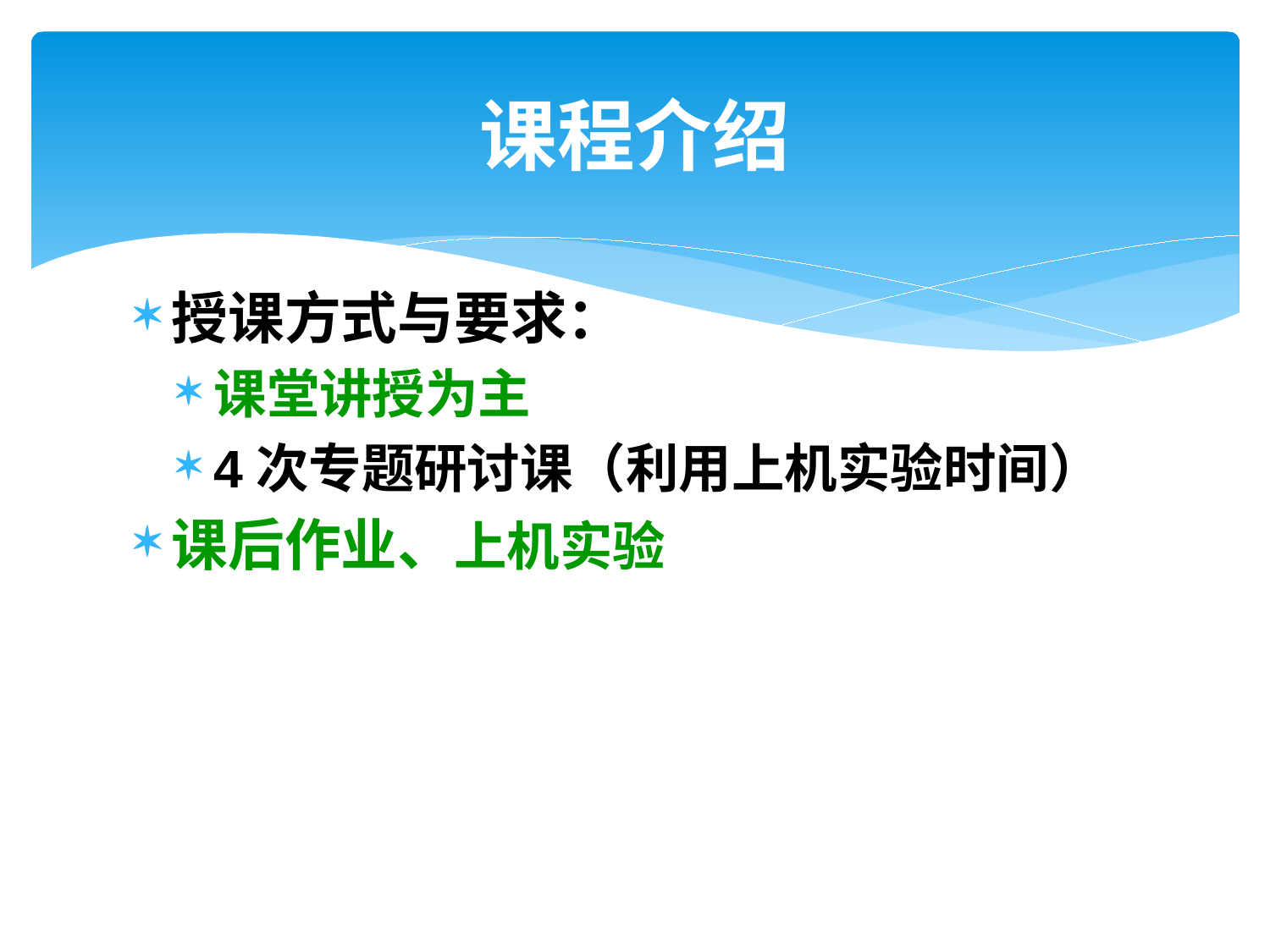

# 课程介绍
授课方式与要求：
课堂讲授为主
4次专题研讨课（利用上机实验时间）
课后作业、上机实验